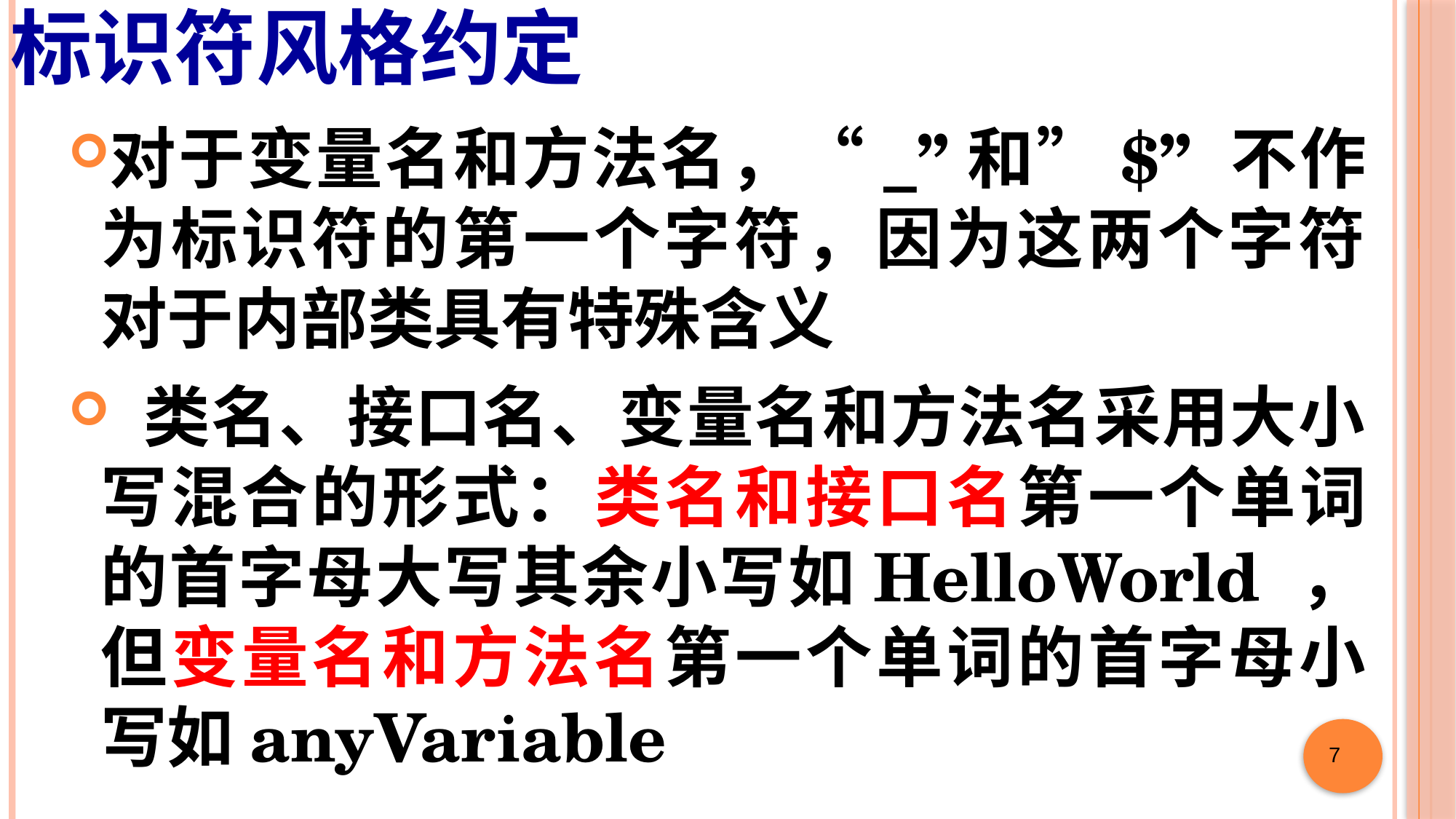

# 标识符风格约定
对于变量名和方法名，“_”和”$” 不作为标识符的第一个字符，因为这两个字符对于内部类具有特殊含义
 类名、接口名、变量名和方法名采用大小写混合的形式：类名和接口名第一个单词的首字母大写其余小写如HelloWorld ，但变量名和方法名第一个单词的首字母小写如anyVariable

7